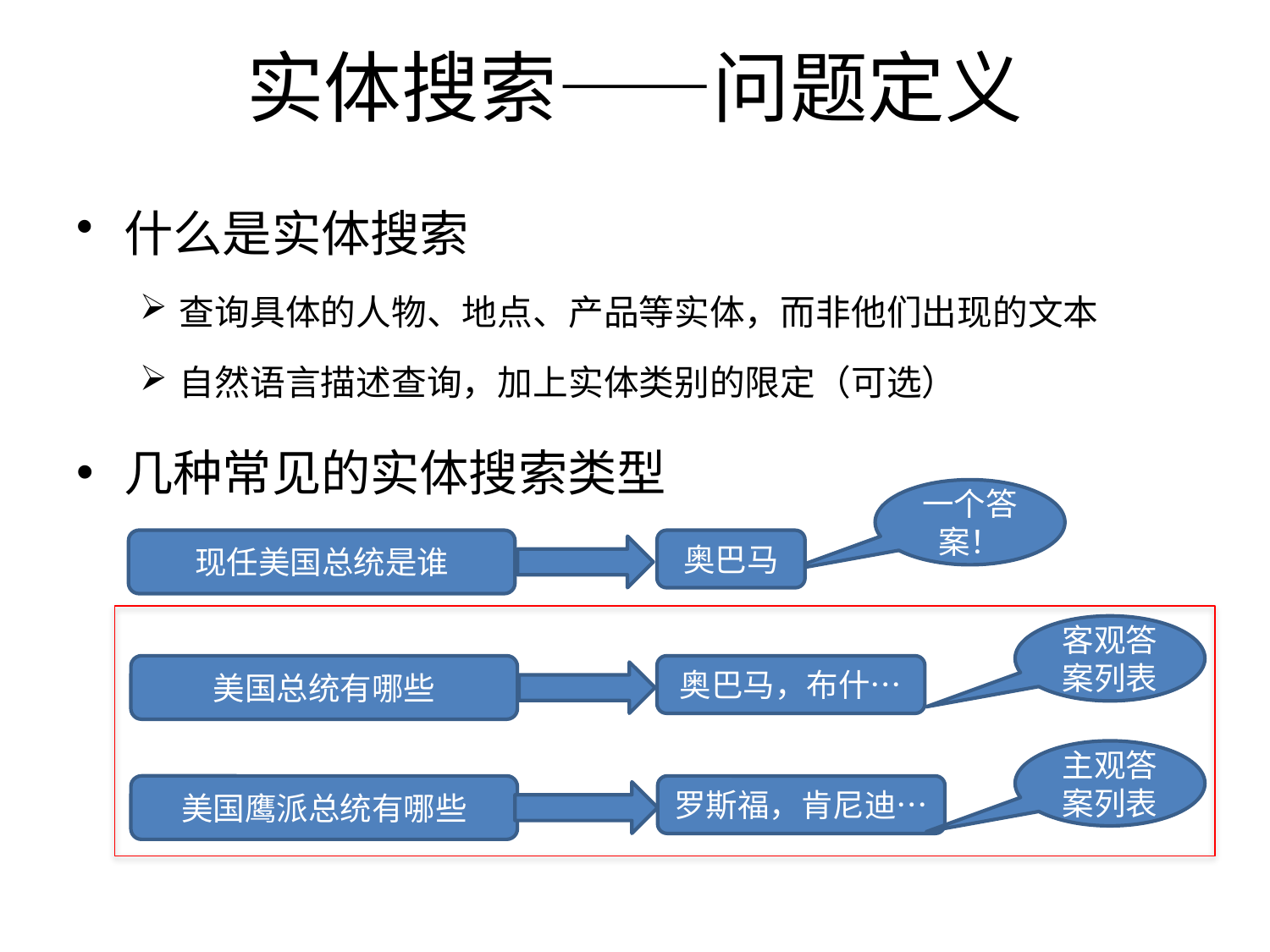

实体搜索——问题定义
什么是实体搜索
查询具体的人物、地点、产品等实体，而非他们出现的文本
自然语言描述查询，加上实体类别的限定（可选）
几种常见的实体搜索类型
一个答案！
现任美国总统是谁
奥巴马

客观答案列表
美国总统有哪些
奥巴马，布什…

主观答案列表
美国鹰派总统有哪些
罗斯福，肯尼迪…